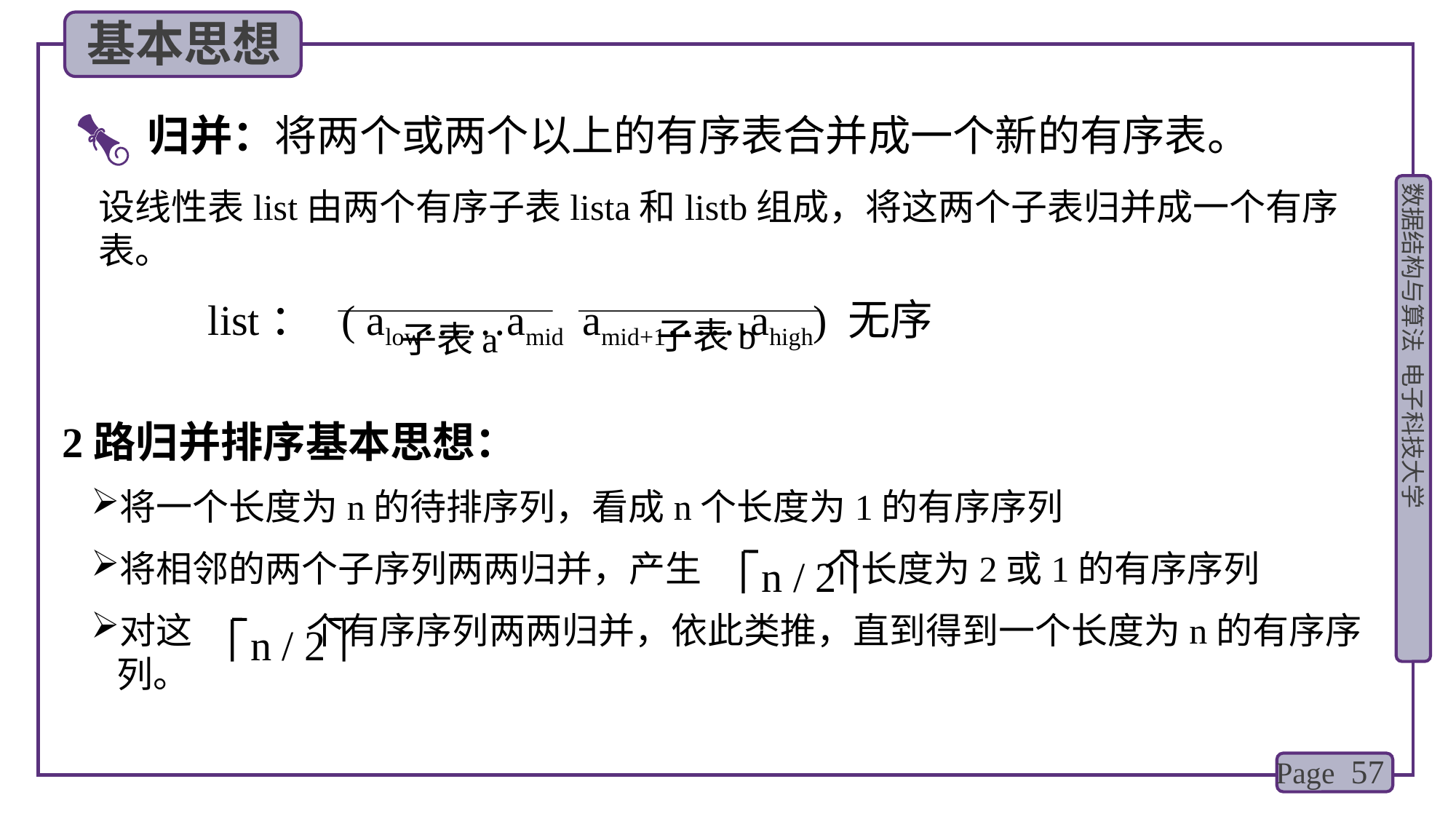

基本思想

归并：将两个或两个以上的有序表合并成一个新的有序表。

设线性表list由两个有序子表lista和listb组成，将这两个子表归并成一个有序表。
	list：  ( alow……amid   amid+1……ahigh) 无序
子表b

子表a
2路归并排序基本思想：
将一个长度为n的待排序列，看成n个长度为1的有序序列
将相邻的两个子序列两两归并，产生               个长度为2或1的有序序列
对这              个有序序列两两归并，依此类推，直到得到一个长度为n的有序序列。
n / 2

n / 2